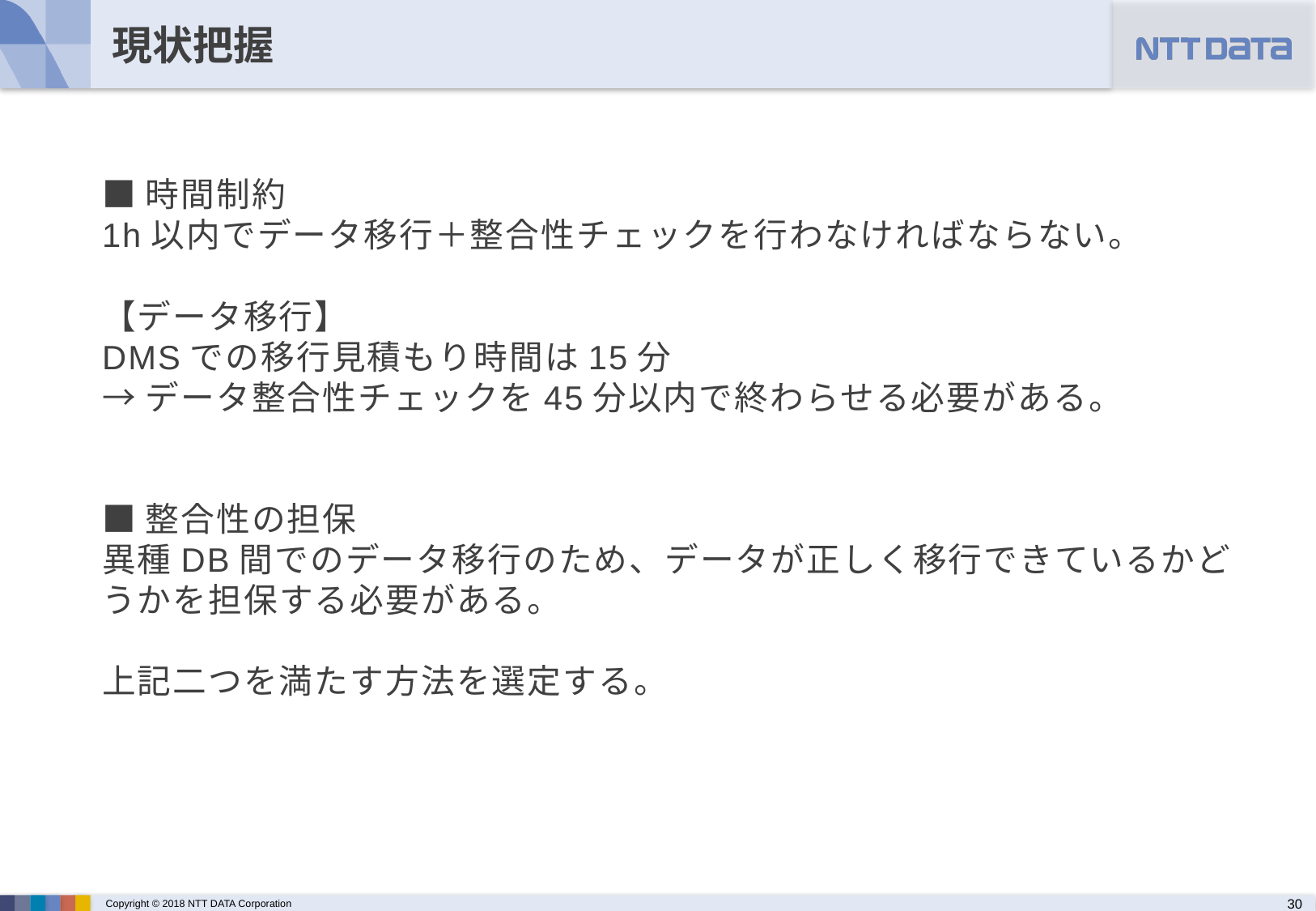

# 現状把握
■時間制約
1h以内でデータ移行＋整合性チェックを行わなければならない。

【データ移行】
DMSでの移行見積もり時間は15分
→データ整合性チェックを45分以内で終わらせる必要がある。

■整合性の担保
異種DB間でのデータ移行のため、データが正しく移行できているかどうかを担保する必要がある。

上記二つを満たす方法を選定する。